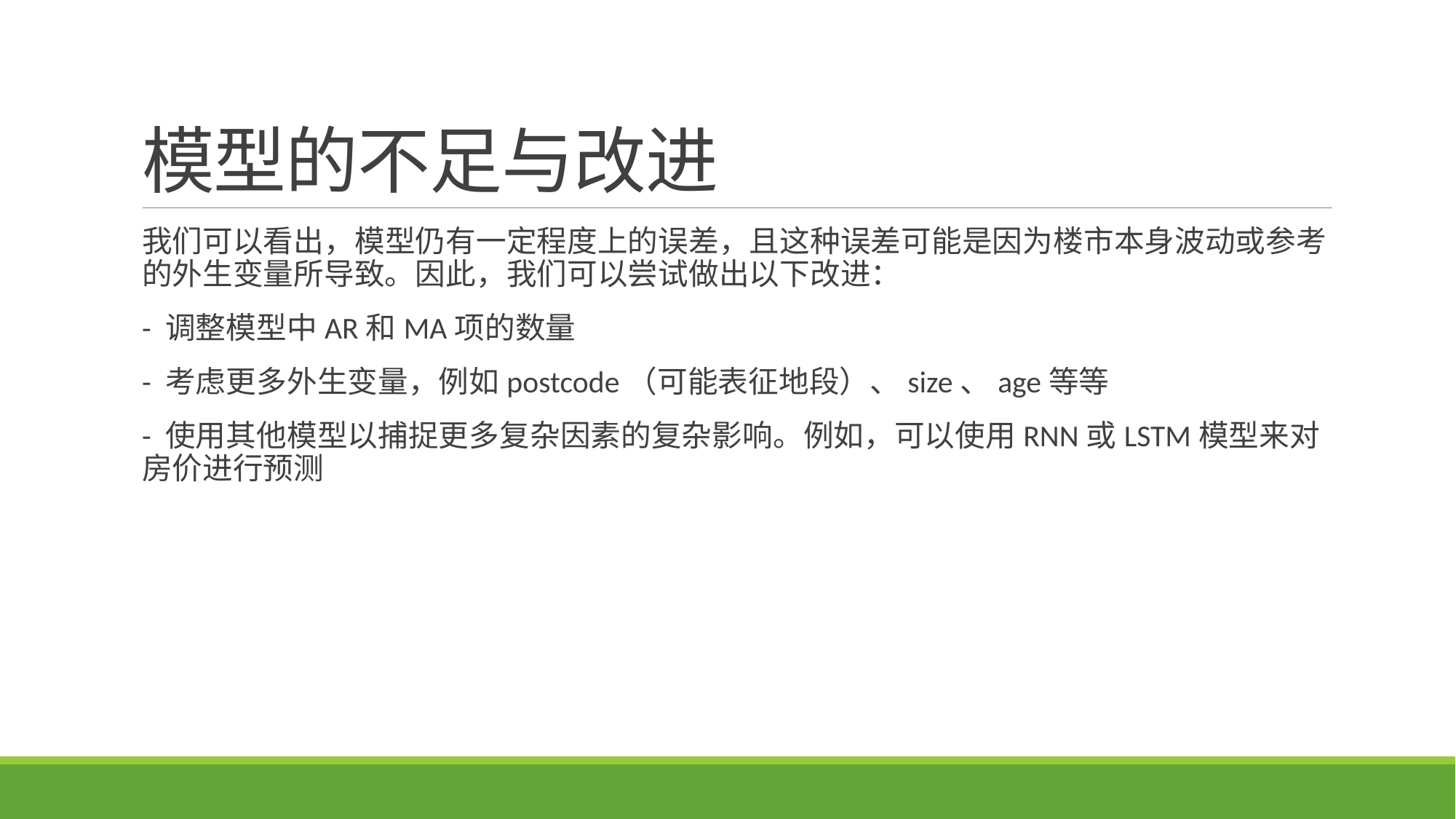

# 模型的不足与改进
我们可以看出，模型仍有一定程度上的误差，且这种误差可能是因为楼市本身波动或参考的外生变量所导致。因此，我们可以尝试做出以下改进：
- 调整模型中AR和MA项的数量
- 考虑更多外生变量，例如postcode（可能表征地段）、size、age等等
- 使用其他模型以捕捉更多复杂因素的复杂影响。例如，可以使用RNN或LSTM模型来对房价进行预测